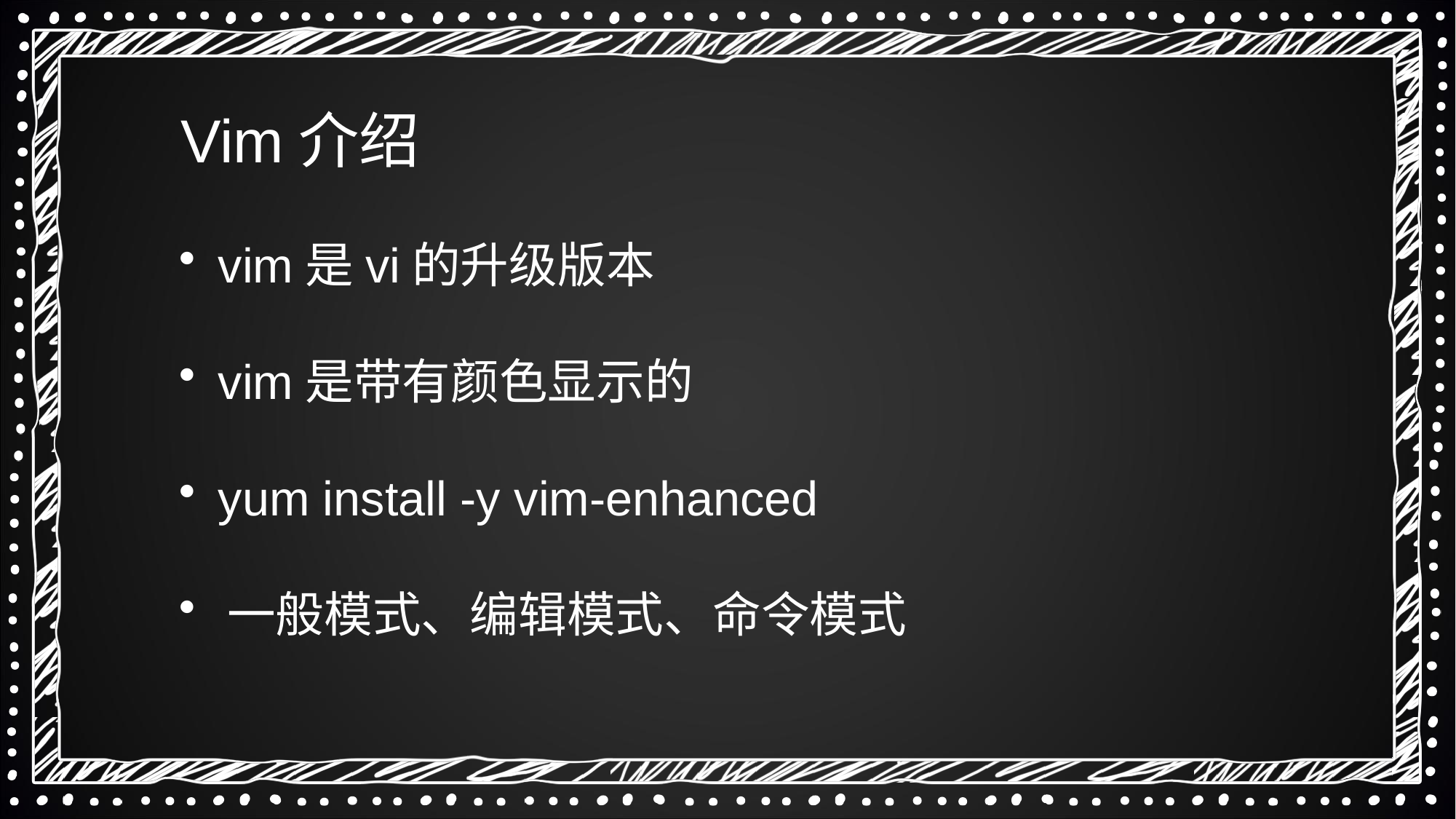

Vim介绍
 vim是vi的升级版本

 vim是带有颜色显示的

 yum install -y vim-enhanced

 一般模式、编辑模式、命令模式